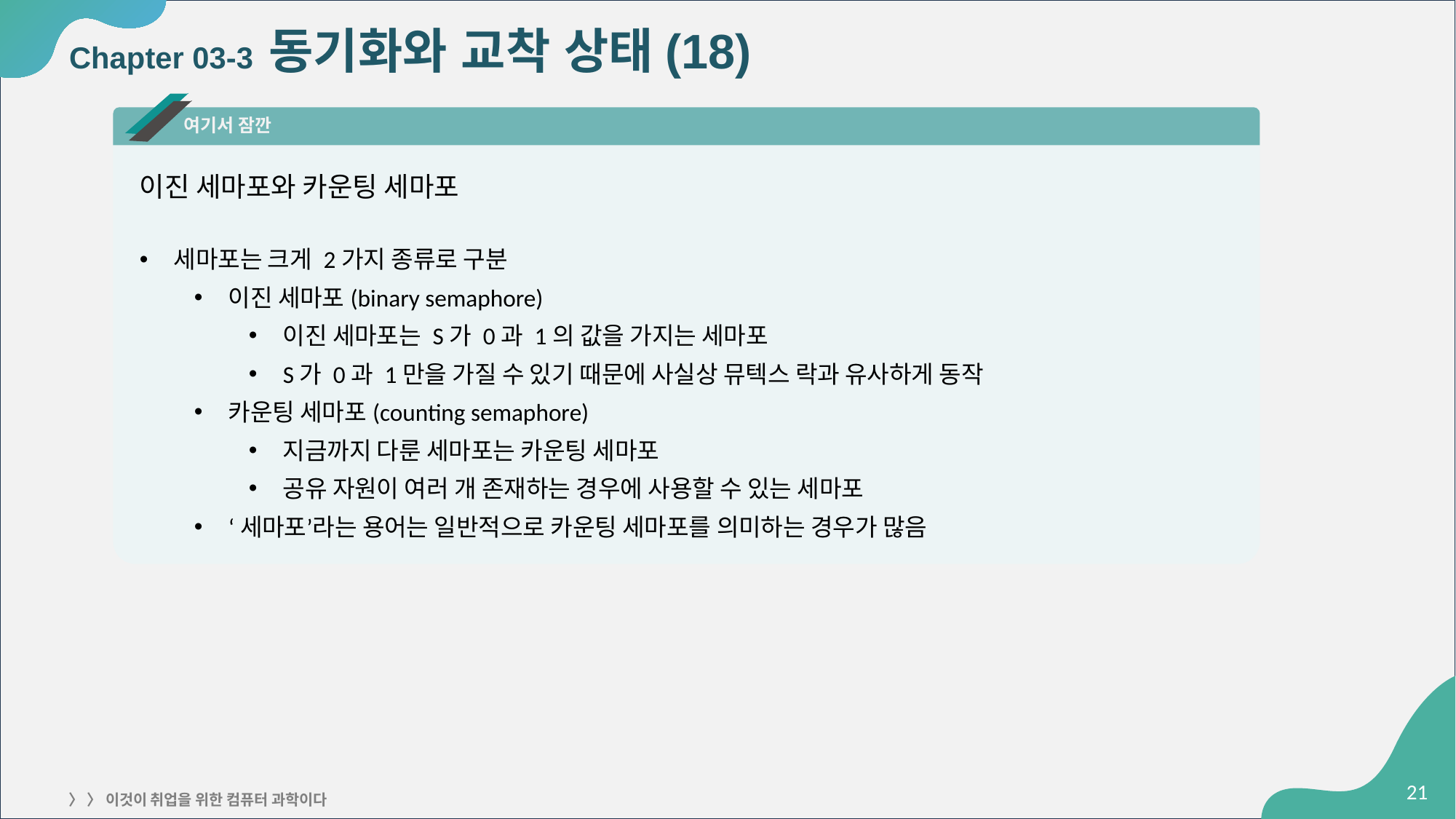

# Chapter 03-3 동기화와 교착 상태(18)

여기서 잠깐

이진 세마포와 카운팅 세마포

세마포는 크게 2가지 종류로 구분
이진 세마포(binary semaphore)
이진 세마포는 S가 0과 1의 값을 가지는 세마포
S가 0과 1만을 가질 수 있기 때문에 사실상 뮤텍스 락과 유사하게 동작
카운팅 세마포(counting semaphore)
지금까지 다룬 세마포는 카운팅 세마포
공유 자원이 여러 개 존재하는 경우에 사용할 수 있는 세마포
‘세마포’라는 용어는 일반적으로 카운팅 세마포를 의미하는 경우가 많음
21
〉 〉 이것이 취업을 위한 컴퓨터 과학이다